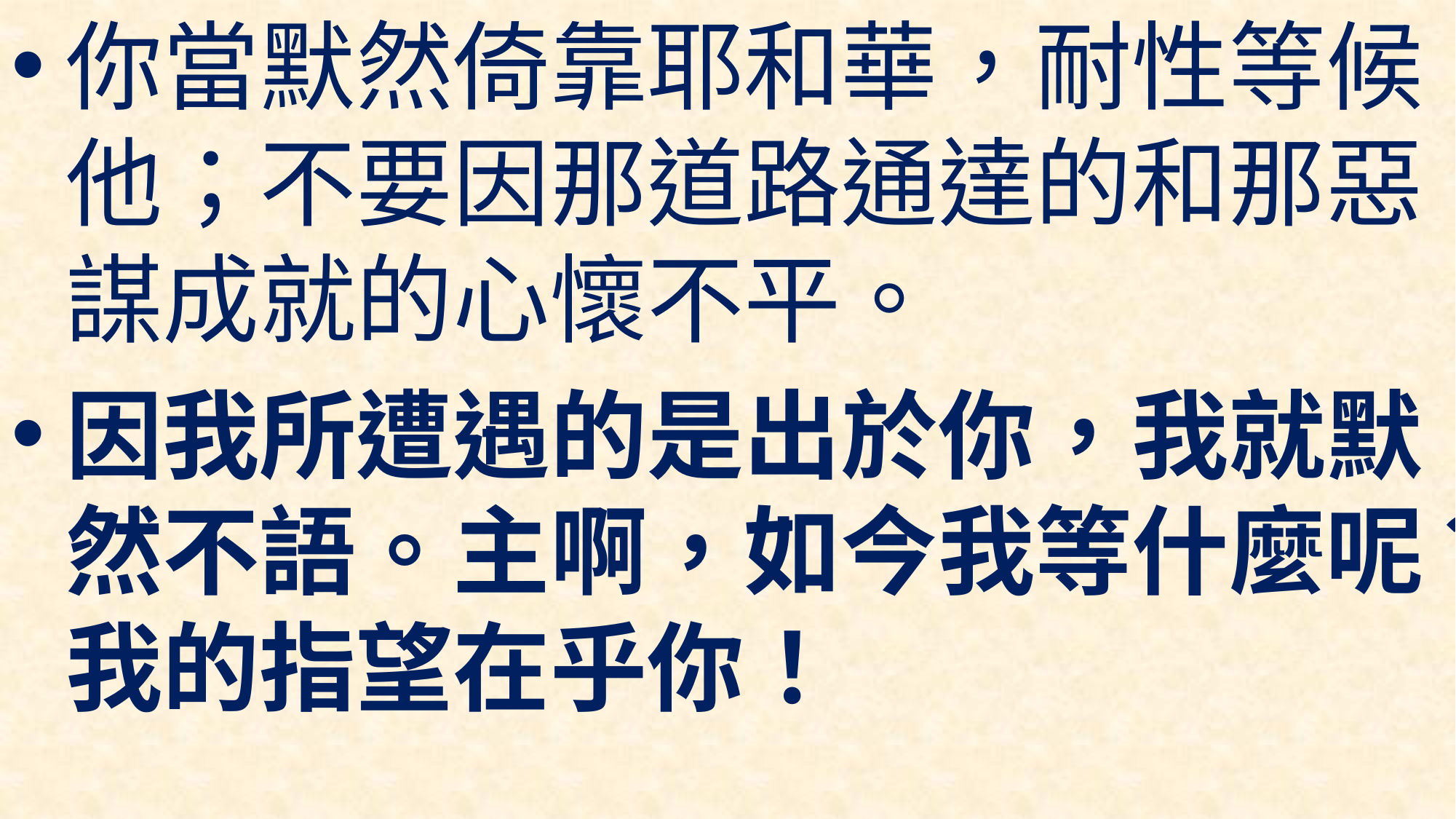

你當默然倚靠耶和華，耐性等候他；不要因那道路通達的和那惡謀成就的心懷不平。
因我所遭遇的是出於你，我就默然不語。主啊，如今我等什麼呢？我的指望在乎你！